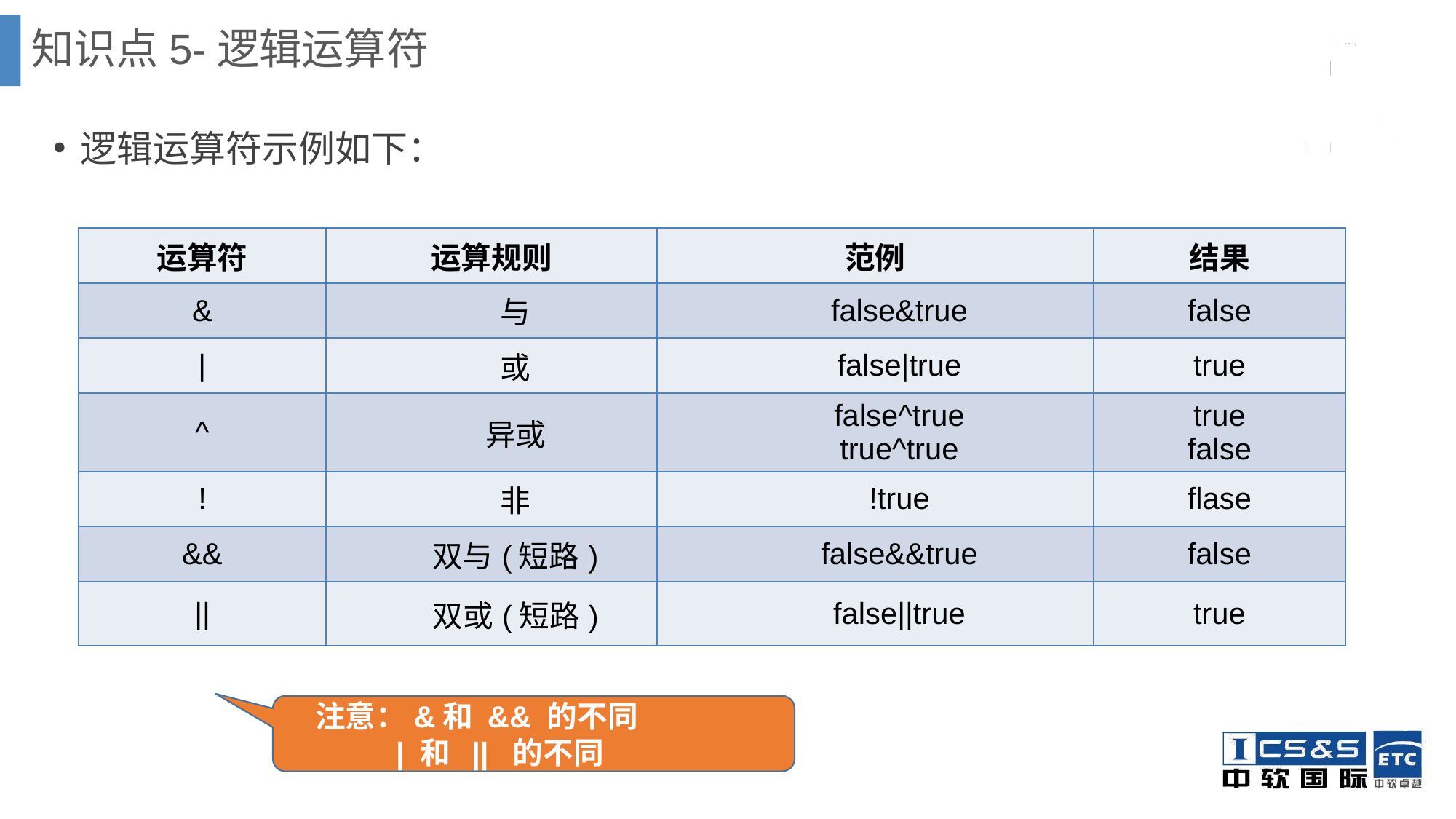

知识点5-逻辑运算符
逻辑运算符示例如下：
| 运算符 | 运算规则 | 范例 | 结果 |
| --- | --- | --- | --- |
| & | 与 | false&true | false |
| | | 或 | false|true | true |
| ^ | 异或 | false^true true^true | true false |
| ! | 非 | !true | flase |
| && | 双与(短路) | false&&true | false |
| || | 双或(短路) | false||true | true |
   注意：&和 && 的不同
             | 和  ||  的不同